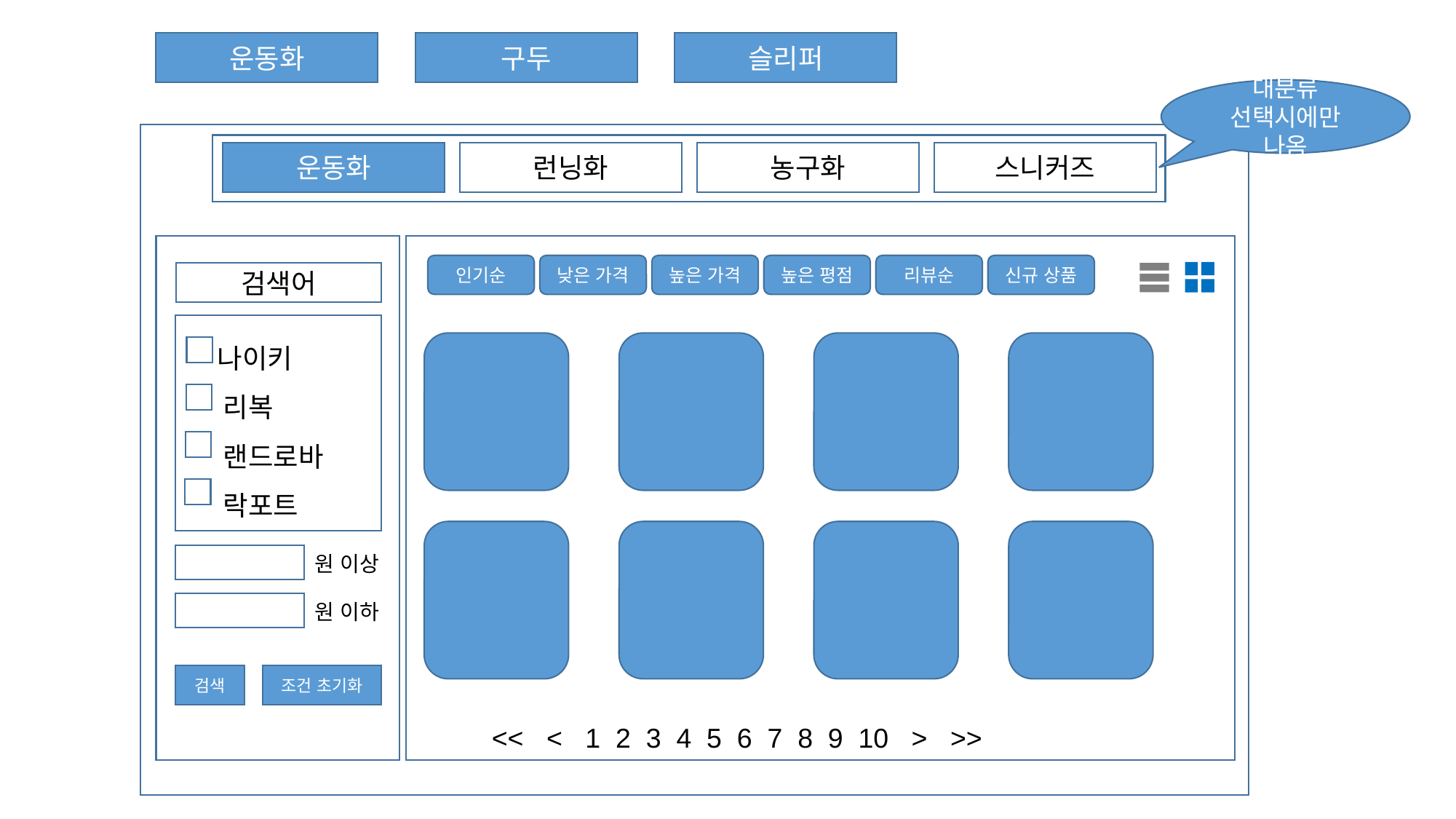

운동화
구두
슬리퍼
대분류 선택시에만 나옴

런닝화
농구화
스니커즈
운동화

신규 상품
리뷰순
높은 평점
높은 가격
낮은 가격
인기순

검색어
    나이키
    리복
    랜드로바
    락포트

원 이상

원 이하
검색
조건 초기화
<<   <   1  2  3  4  5  6  7  8  9  10   >   >>